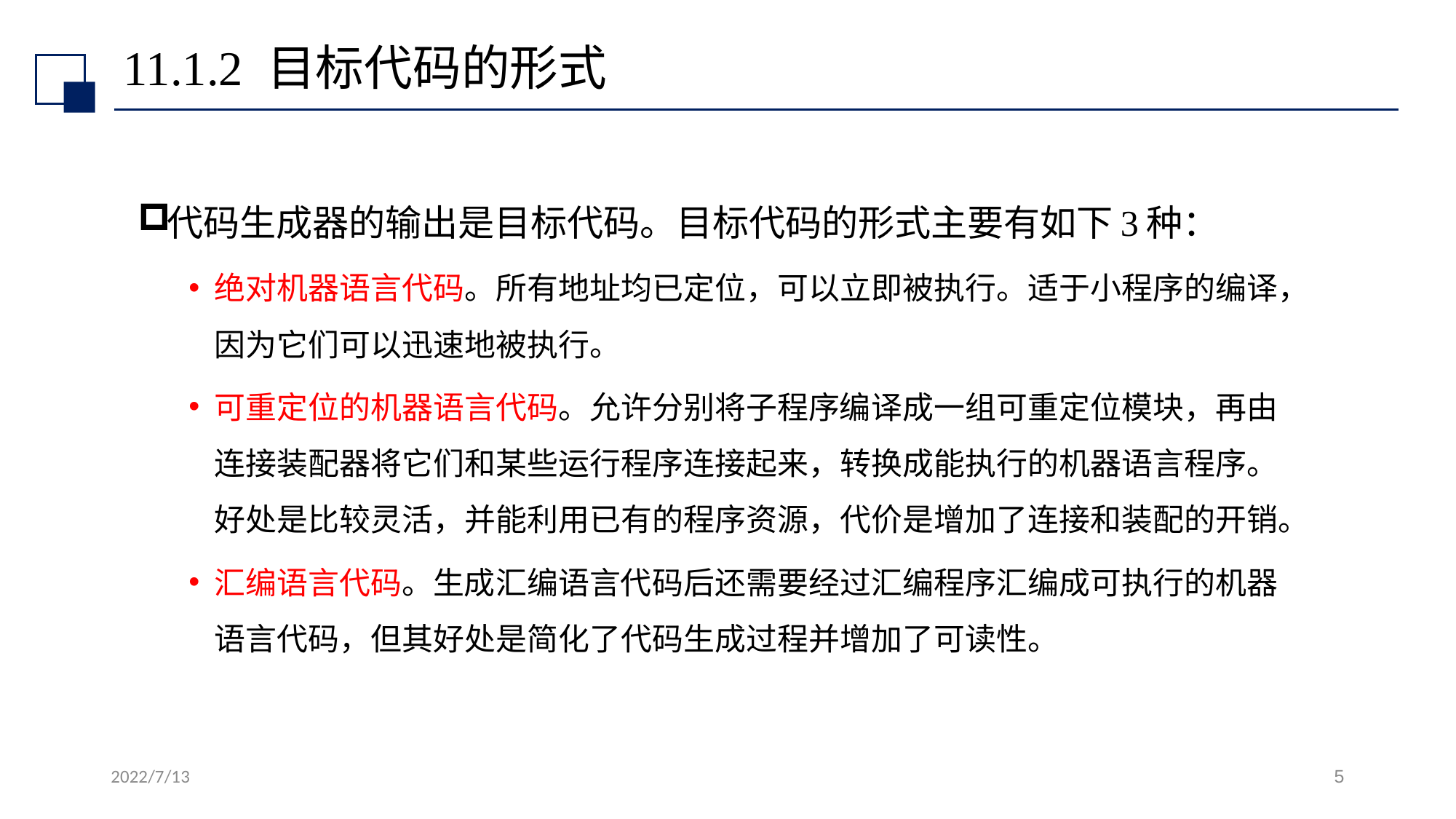

# 11.1.2 目标代码的形式
代码生成器的输出是目标代码。目标代码的形式主要有如下3种：
绝对机器语言代码。所有地址均已定位，可以立即被执行。适于小程序的编译，因为它们可以迅速地被执行。
可重定位的机器语言代码。允许分别将子程序编译成一组可重定位模块，再由连接装配器将它们和某些运行程序连接起来，转换成能执行的机器语言程序。好处是比较灵活，并能利用已有的程序资源，代价是增加了连接和装配的开销。
汇编语言代码。生成汇编语言代码后还需要经过汇编程序汇编成可执行的机器语言代码，但其好处是简化了代码生成过程并增加了可读性。
2022/7/13
5